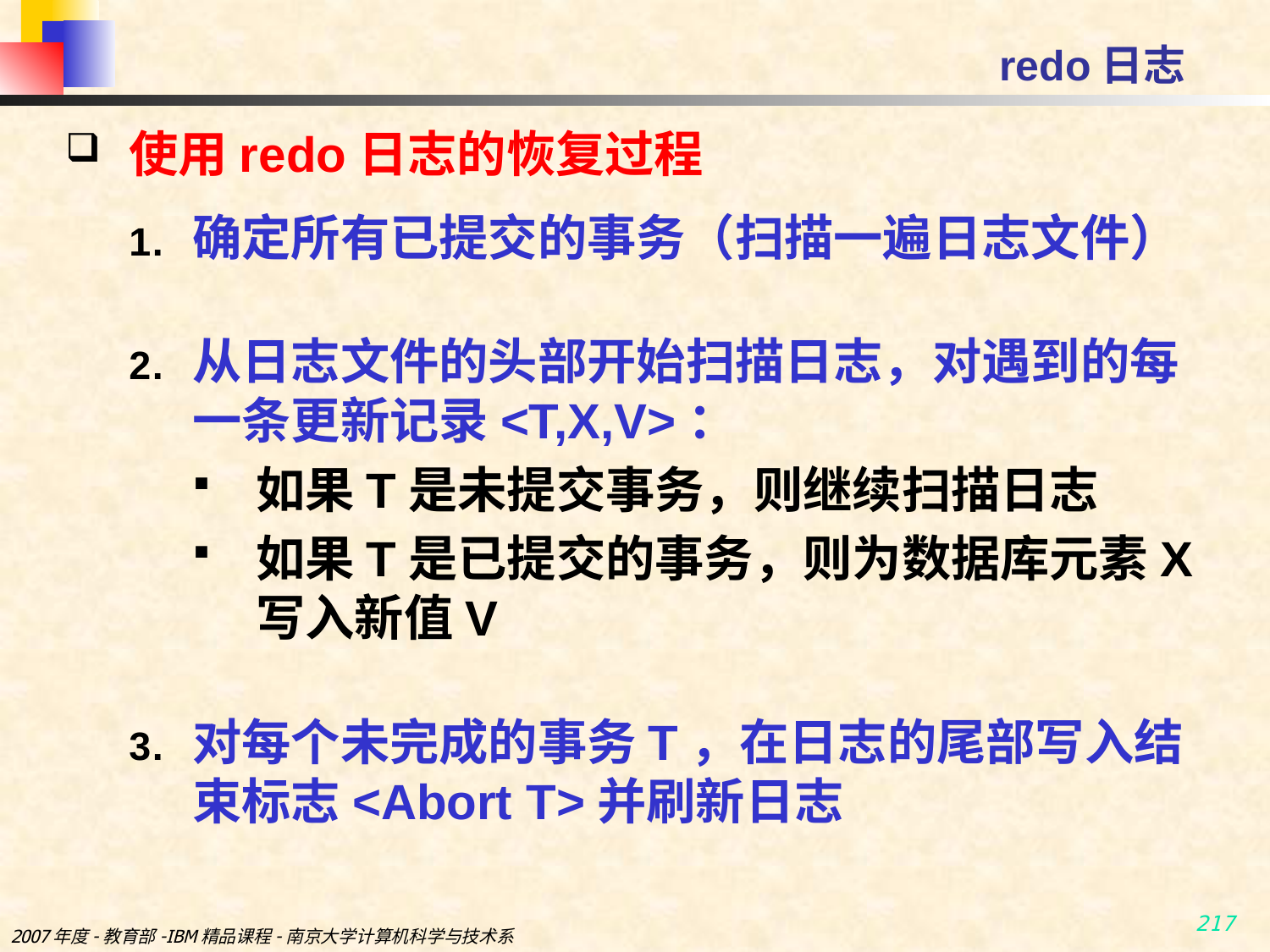

# redo日志
使用redo日志的恢复过程
确定所有已提交的事务（扫描一遍日志文件）

从日志文件的头部开始扫描日志，对遇到的每一条更新记录<T,X,V>：
如果T是未提交事务，则继续扫描日志
如果T是已提交的事务，则为数据库元素X写入新值V

对每个未完成的事务T，在日志的尾部写入结束标志<Abort T>并刷新日志
217